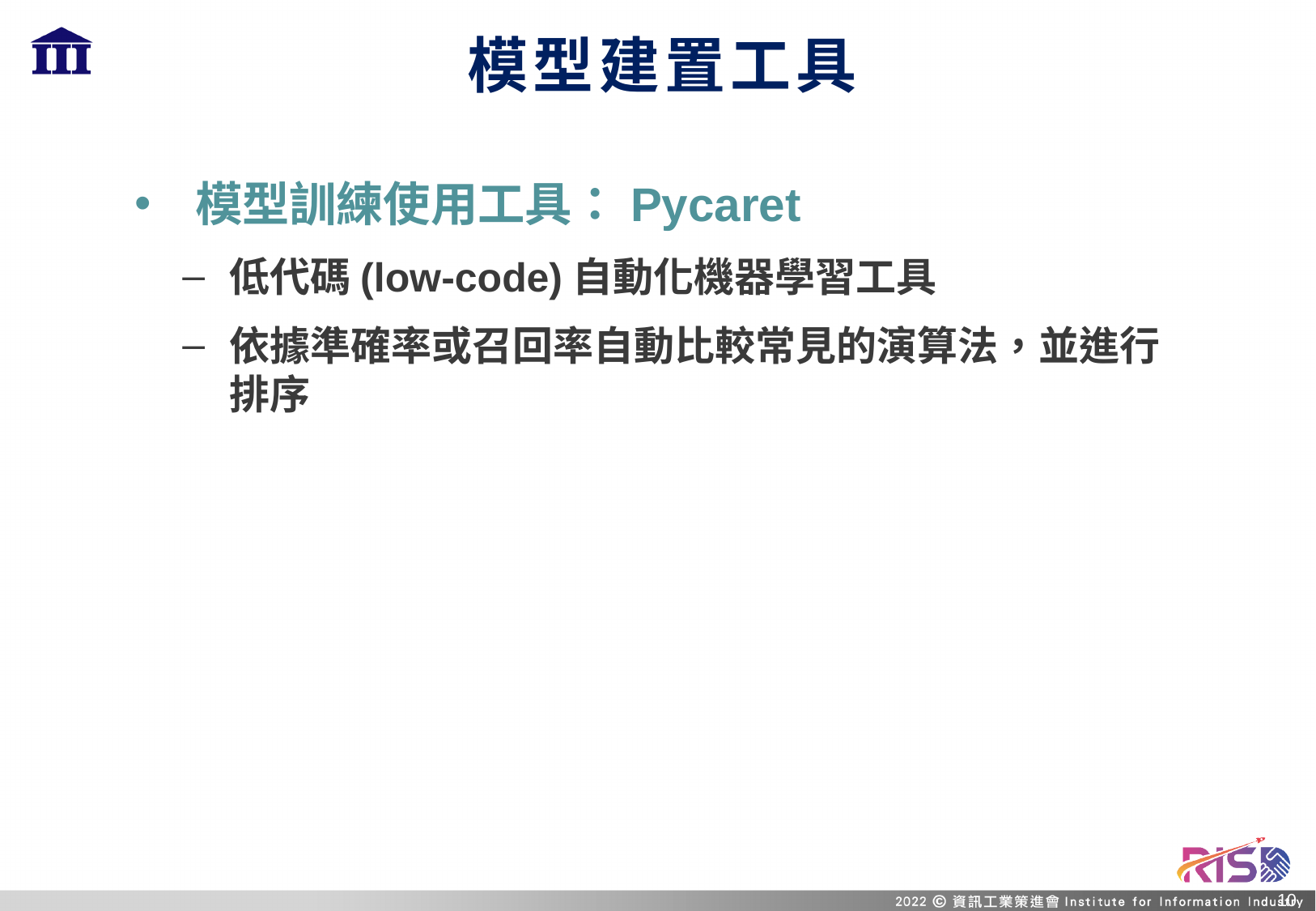

# 模型建置工具
模型訓練使用工具：Pycaret
低代碼(low-code)自動化機器學習工具
依據準確率或召回率自動比較常見的演算法，並進行排序
10